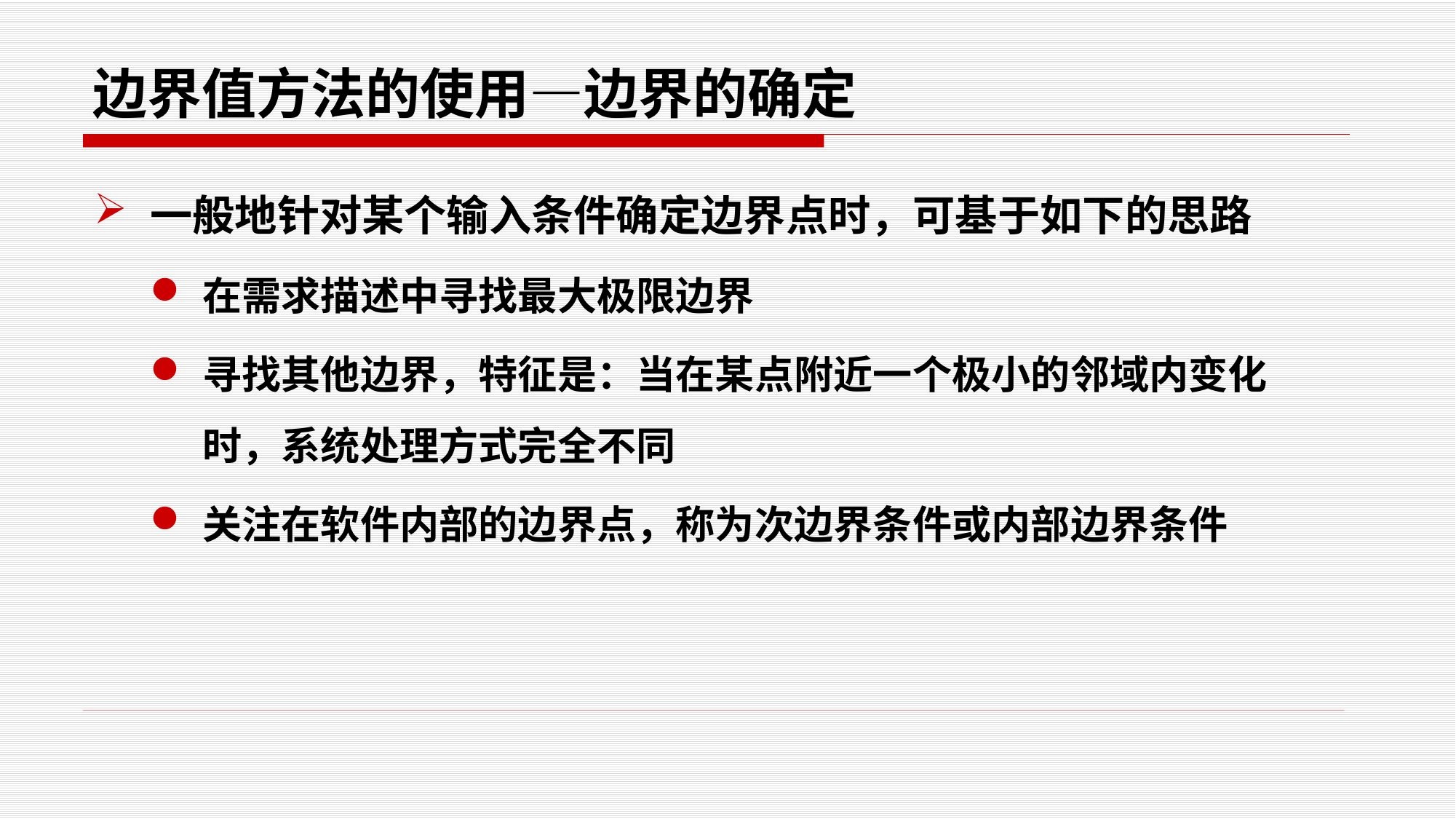

# 边界值方法的使用—边界的确定
一般地针对某个输入条件确定边界点时，可基于如下的思路
在需求描述中寻找最大极限边界
寻找其他边界，特征是：当在某点附近一个极小的邻域内变化时，系统处理方式完全不同
关注在软件内部的边界点，称为次边界条件或内部边界条件